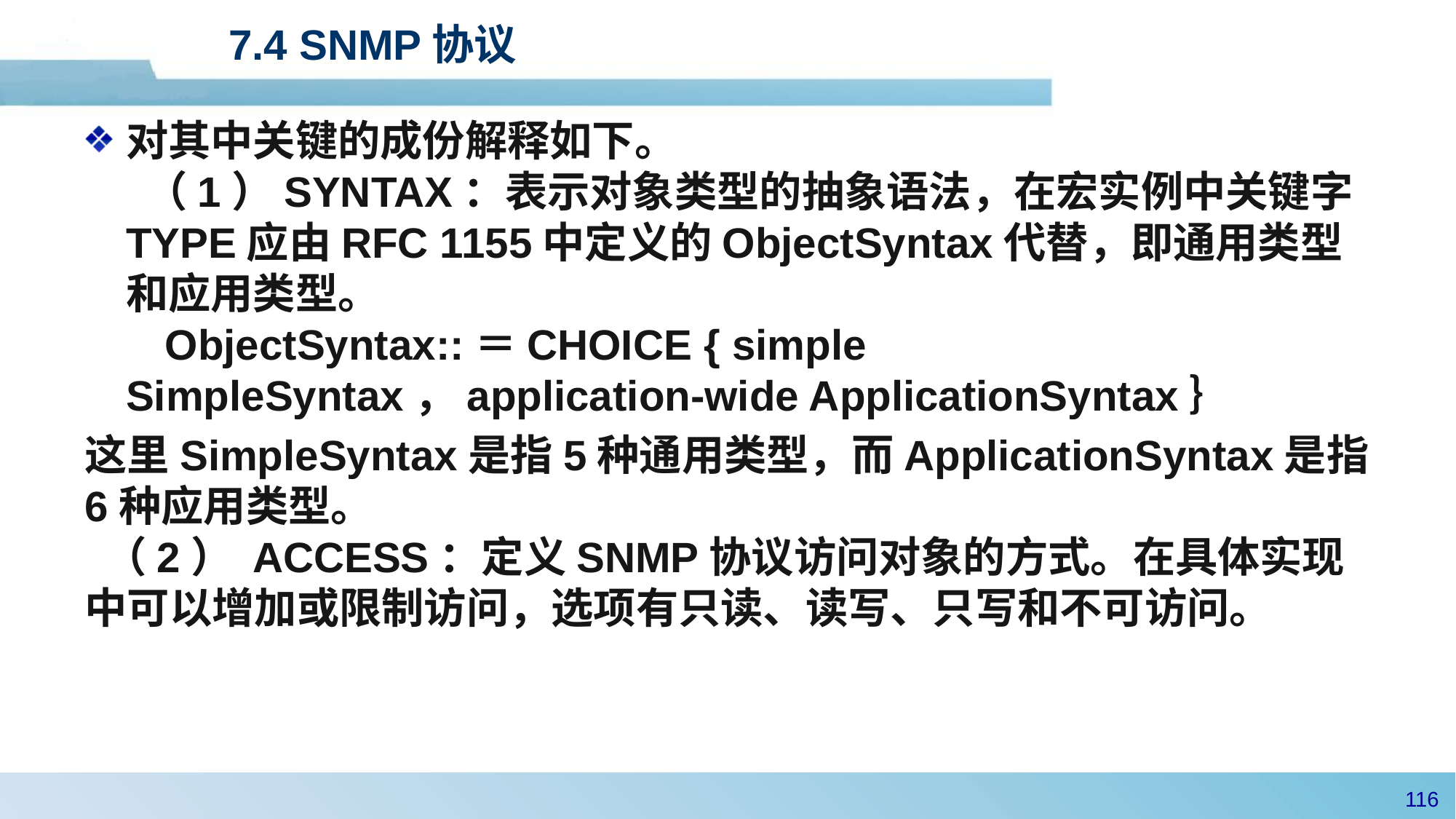

# 7.4 SNMP协议
对其中关键的成份解释如下。
  （1）SYNTAX：表示对象类型的抽象语法，在宏实例中关键字TYPE应由RFC 1155中定义的ObjectSyntax代替，即通用类型和应用类型。
   ObjectSyntax::＝CHOICE { simple SimpleSyntax，application-wide ApplicationSyntax｝
这里SimpleSyntax是指5种通用类型，而ApplicationSyntax是指6种应用类型。
  （2） ACCESS：定义SNMP协议访问对象的方式。在具体实现中可以增加或限制访问，选项有只读、读写、只写和不可访问。
116